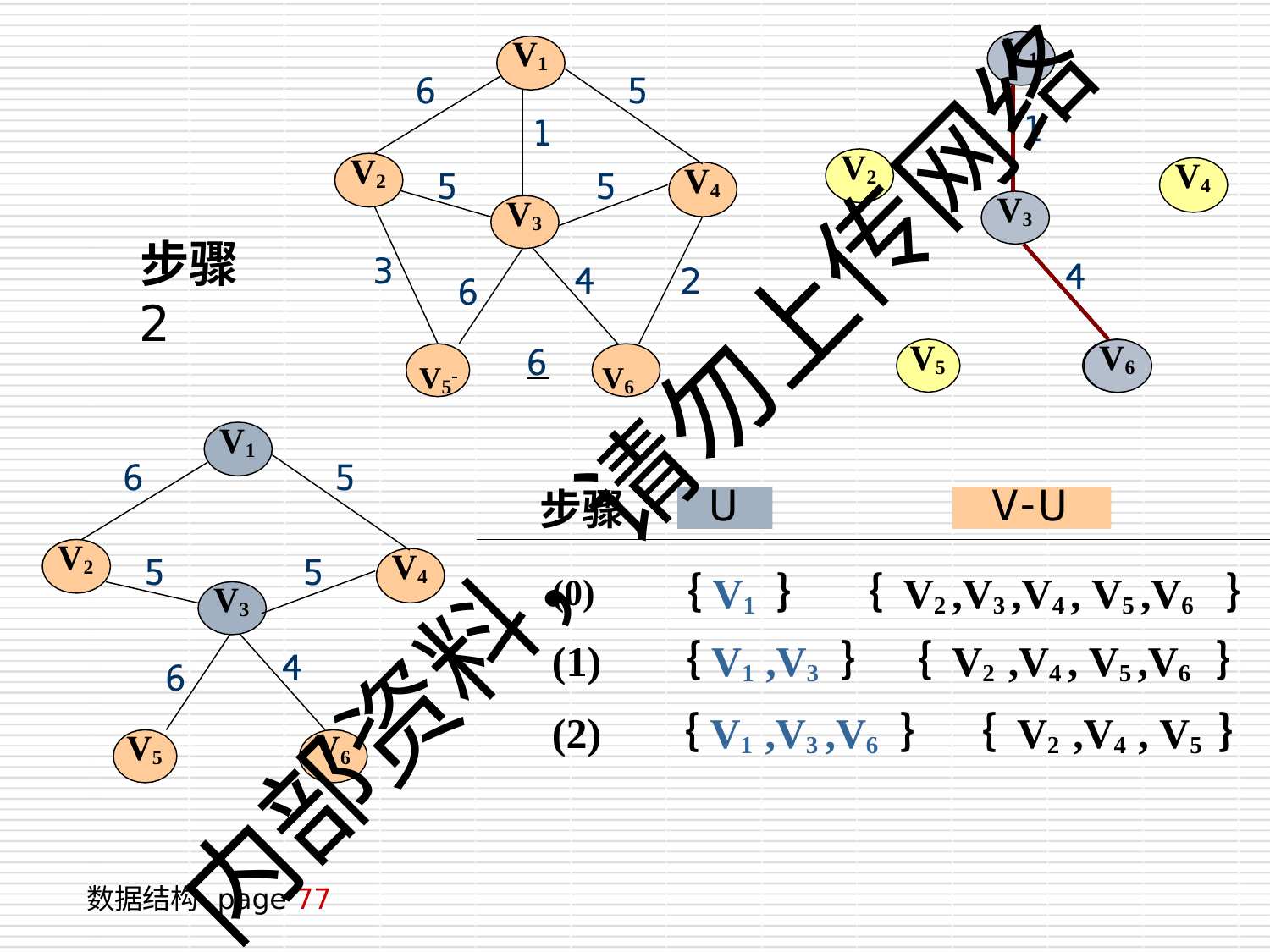

V1
V1

6
5

1
1
V2
V2

V4

V4

5
5

V3

V3

步骤2

3

4
4
2
6
V5 	6	V6
V5
V6

V1

内部资料，请勿上传网络
6
5

步骤
U
V-U
(0)	｛V1 ｝	｛ V2 ,V3 ,V4 , V5 ,V6  ｝
(1)	｛V1 ,V3 ｝	｛ V2	,V4 , V5 ,V6  ｝
(2)	｛V1  ,V3 ,V6 ｝	｛ V2	,V4  , V5 ｝
V2

V4
5
5

V3

4
6
V5
V6

数据结构 page 77